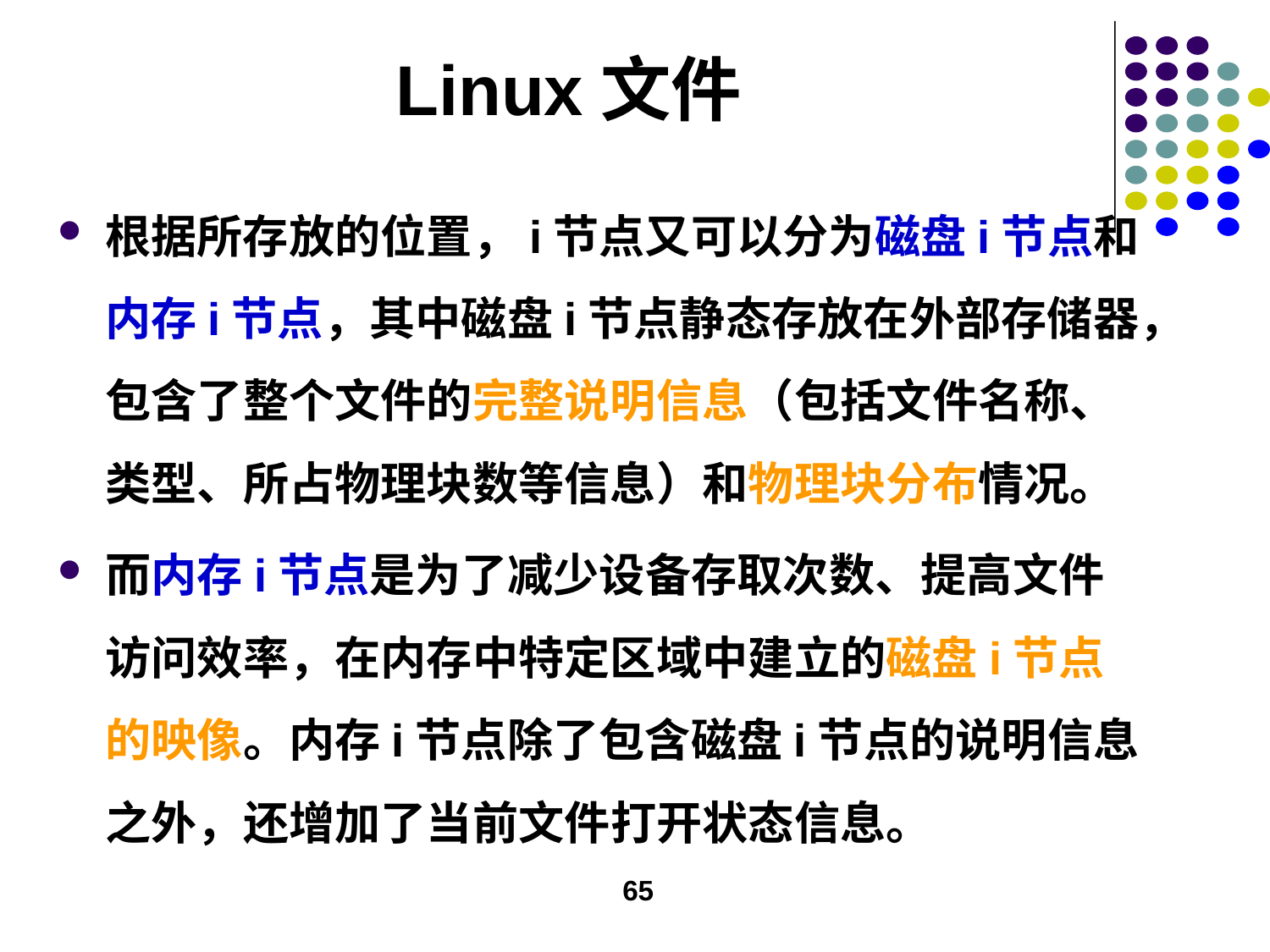

# Linux文件
根据所存放的位置，i节点又可以分为磁盘i节点和内存i节点，其中磁盘i节点静态存放在外部存储器，包含了整个文件的完整说明信息（包括文件名称、类型、所占物理块数等信息）和物理块分布情况。
而内存i节点是为了减少设备存取次数、提高文件访问效率，在内存中特定区域中建立的磁盘i节点的映像。内存i节点除了包含磁盘i节点的说明信息之外，还增加了当前文件打开状态信息。

65